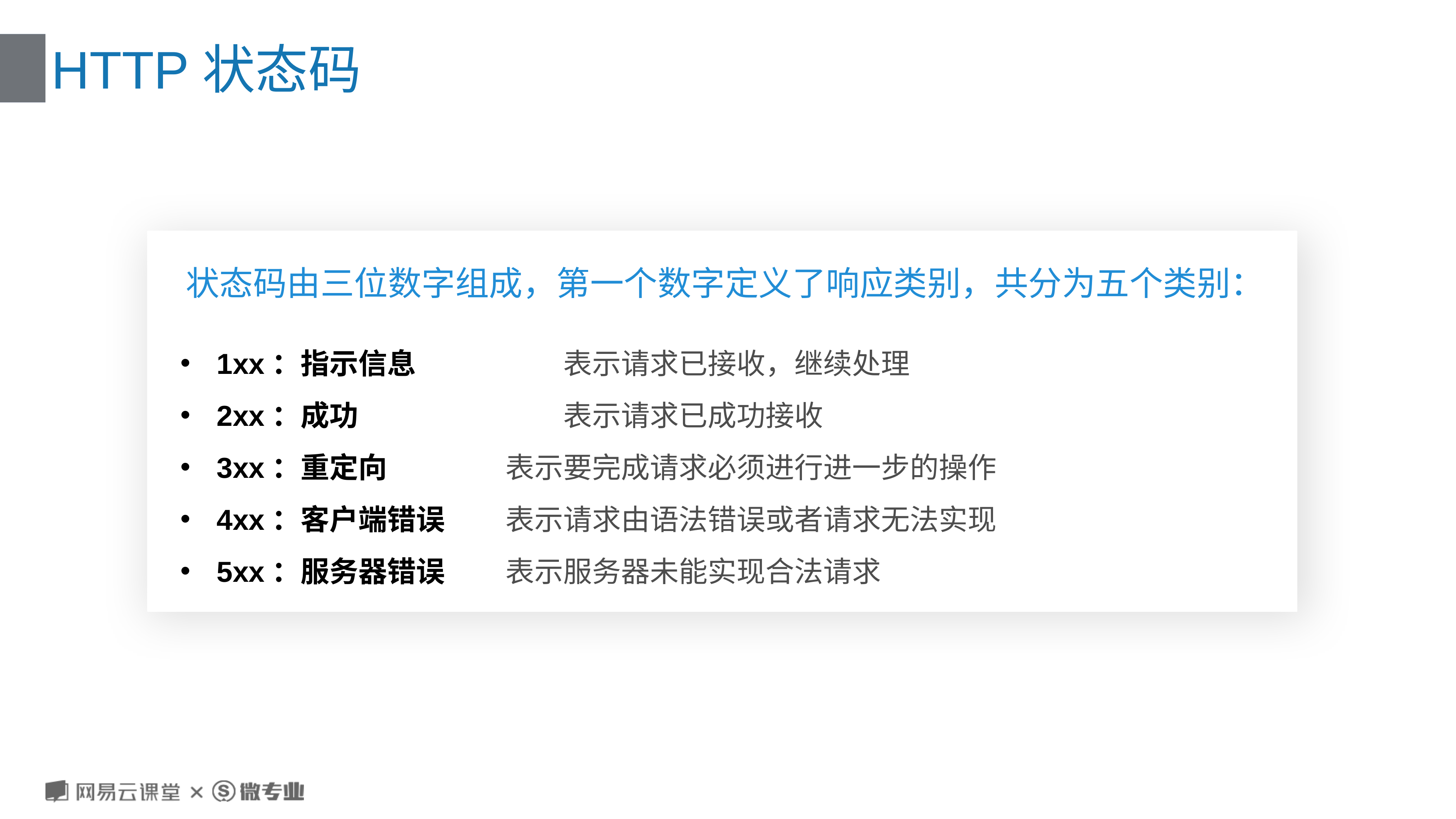

# HTTP状态码

状态码由三位数字组成，第一个数字定义了响应类别，共分为五个类别：
1xx：指示信息			表示请求已接收，继续处理
2xx：成功				表示请求已成功接收
3xx：重定向			表示要完成请求必须进行进一步的操作
4xx：客户端错误		表示请求由语法错误或者请求无法实现
5xx：服务器错误		表示服务器未能实现合法请求